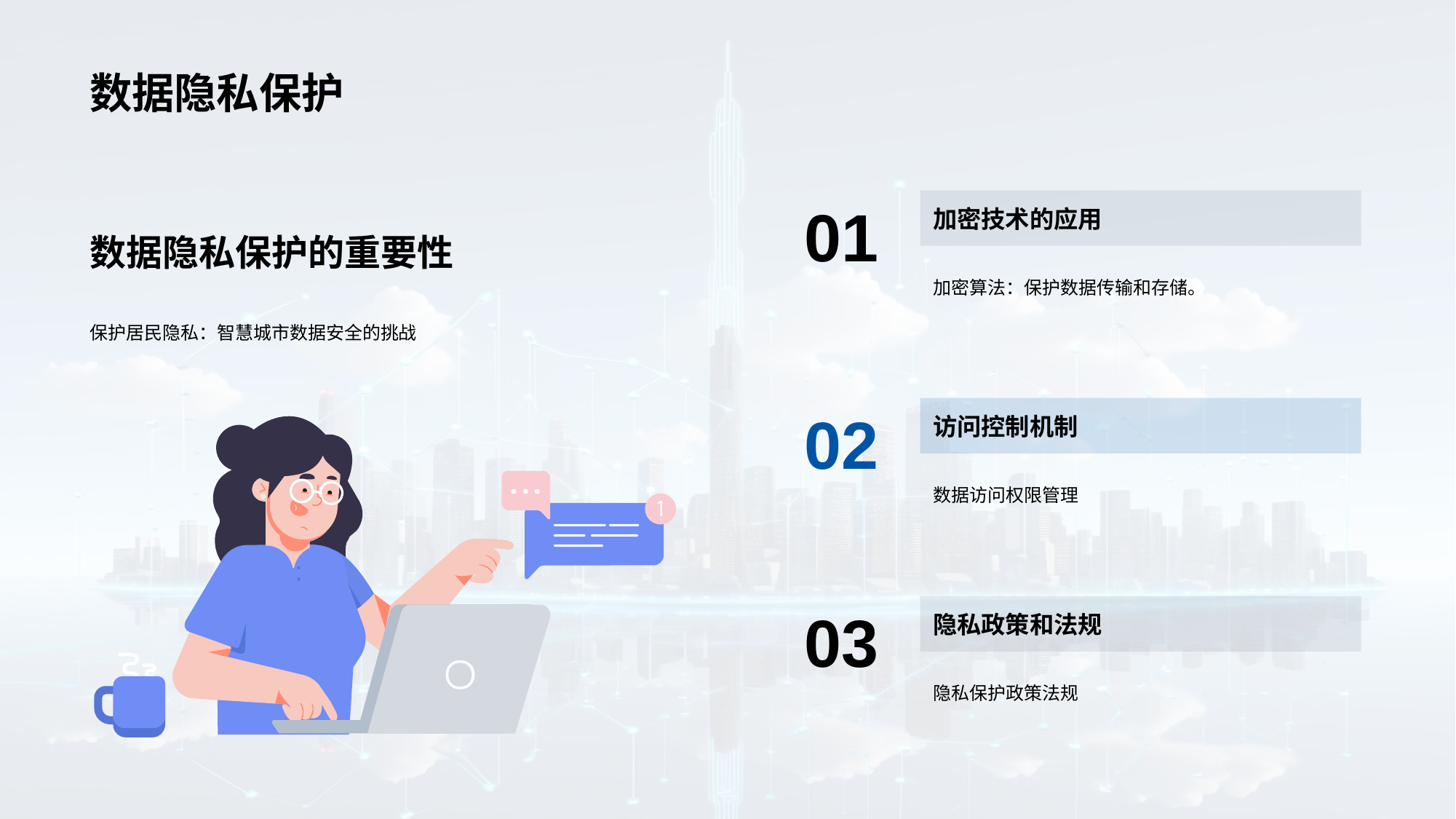

# 数据隐私保护
01
加密技术的应用
加密算法：保护数据传输和存储。
02
访问控制机制
数据访问权限管理
03
隐私政策和法规
隐私保护政策法规
数据隐私保护的重要性
保护居民隐私：智慧城市数据安全的挑战